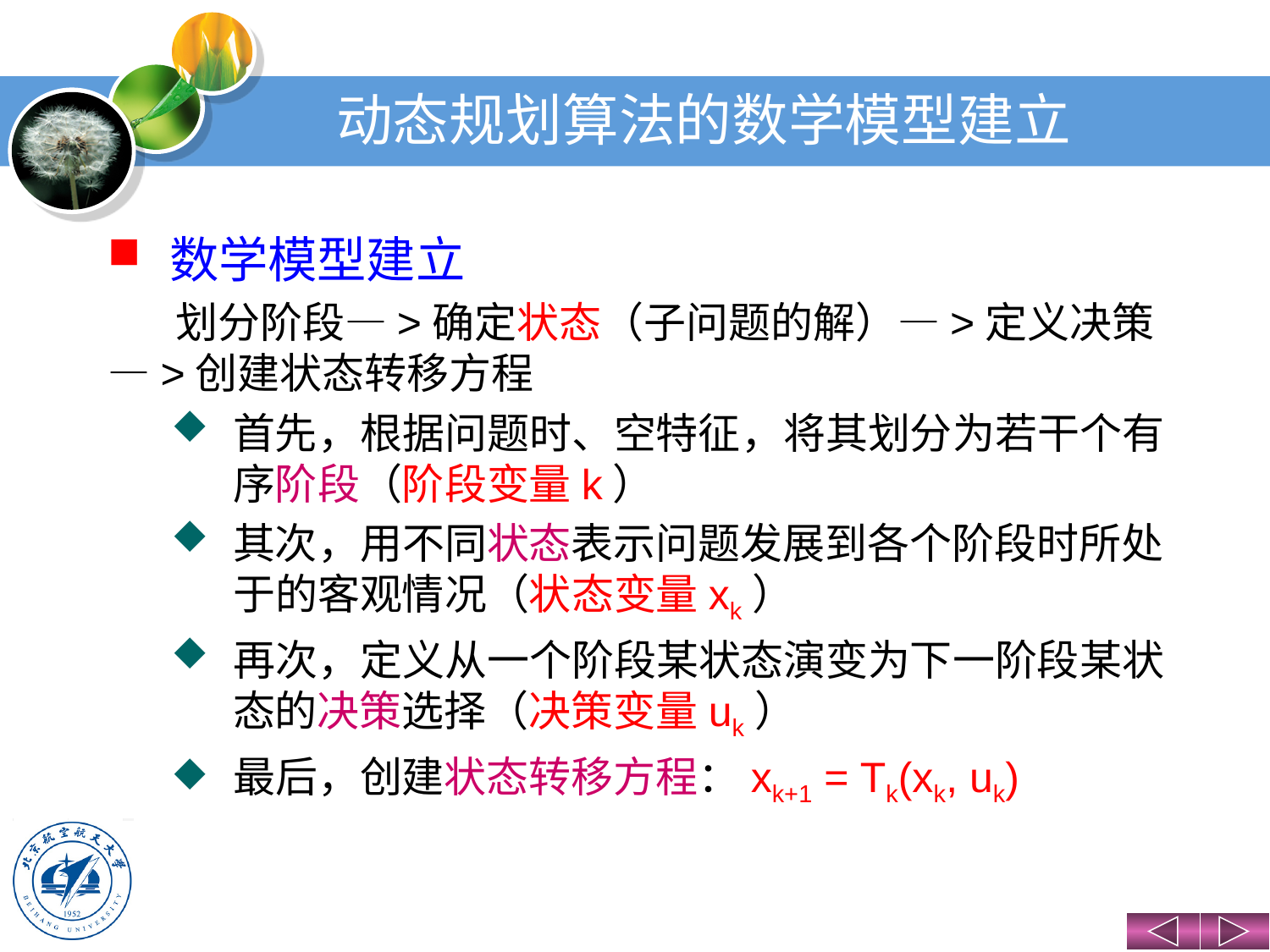

# 动态规划算法的数学模型建立
数学模型建立
      划分阶段—>确定状态（子问题的解）—>定义决策—>创建状态转移方程
首先，根据问题时、空特征，将其划分为若干个有序阶段（阶段变量k）
其次，用不同状态表示问题发展到各个阶段时所处于的客观情况（状态变量xk）
再次，定义从一个阶段某状态演变为下一阶段某状态的决策选择（决策变量uk）
最后，创建状态转移方程：xk+1 = Tk(xk, uk)

105